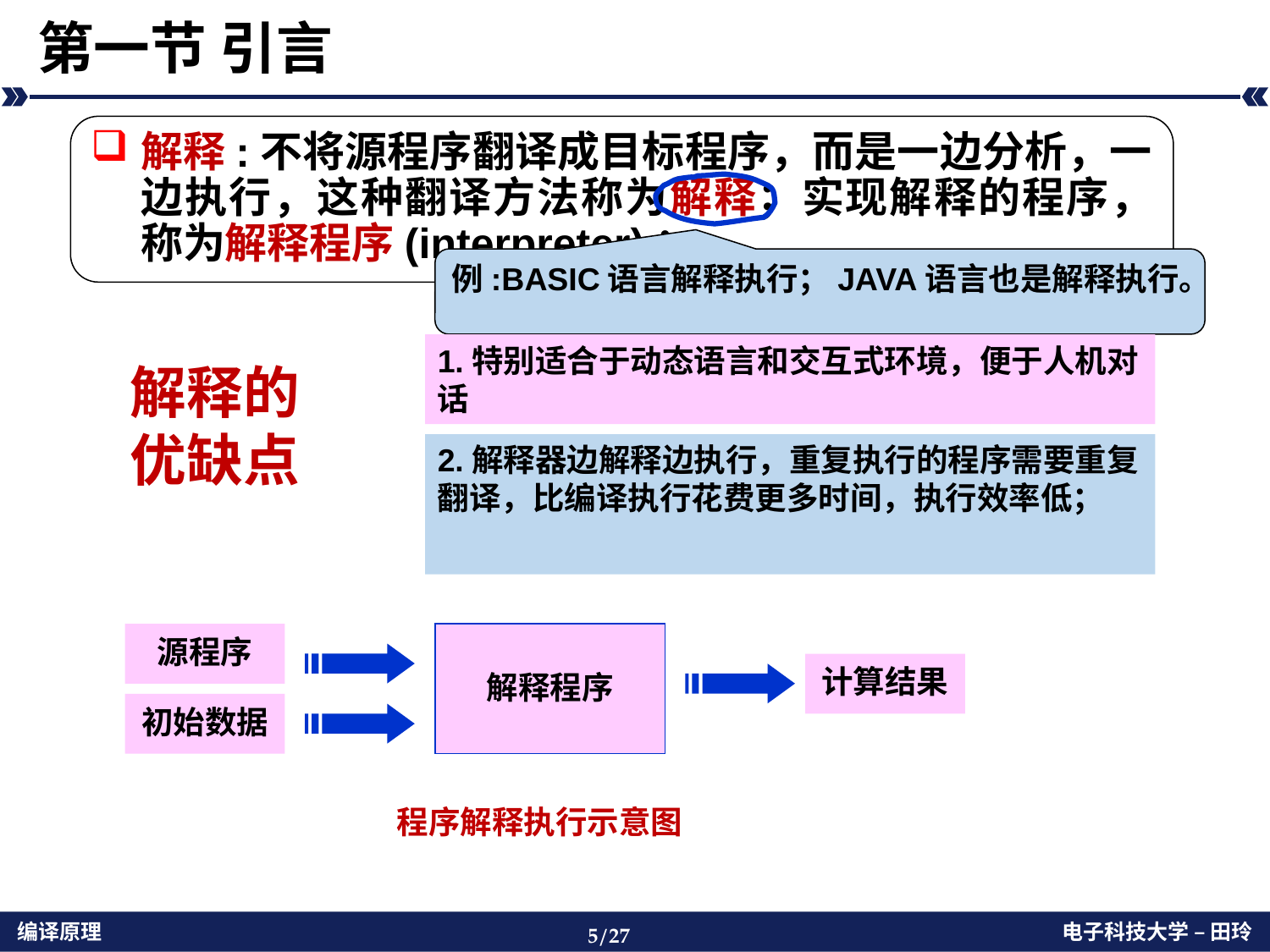

# 第一节 引言
解释:不将源程序翻译成目标程序，而是一边分析，一边执行，这种翻译方法称为解释；实现解释的程序，称为解释程序(interpreter)；

例:BASIC语言解释执行；JAVA语言也是解释执行。
1.特别适合于动态语言和交互式环境，便于人机对话
解释的
优缺点
2.解释器边解释边执行，重复执行的程序需要重复翻译，比编译执行花费更多时间，执行效率低；
源程序
解释程序

计算结果

初始数据

程序解释执行示意图